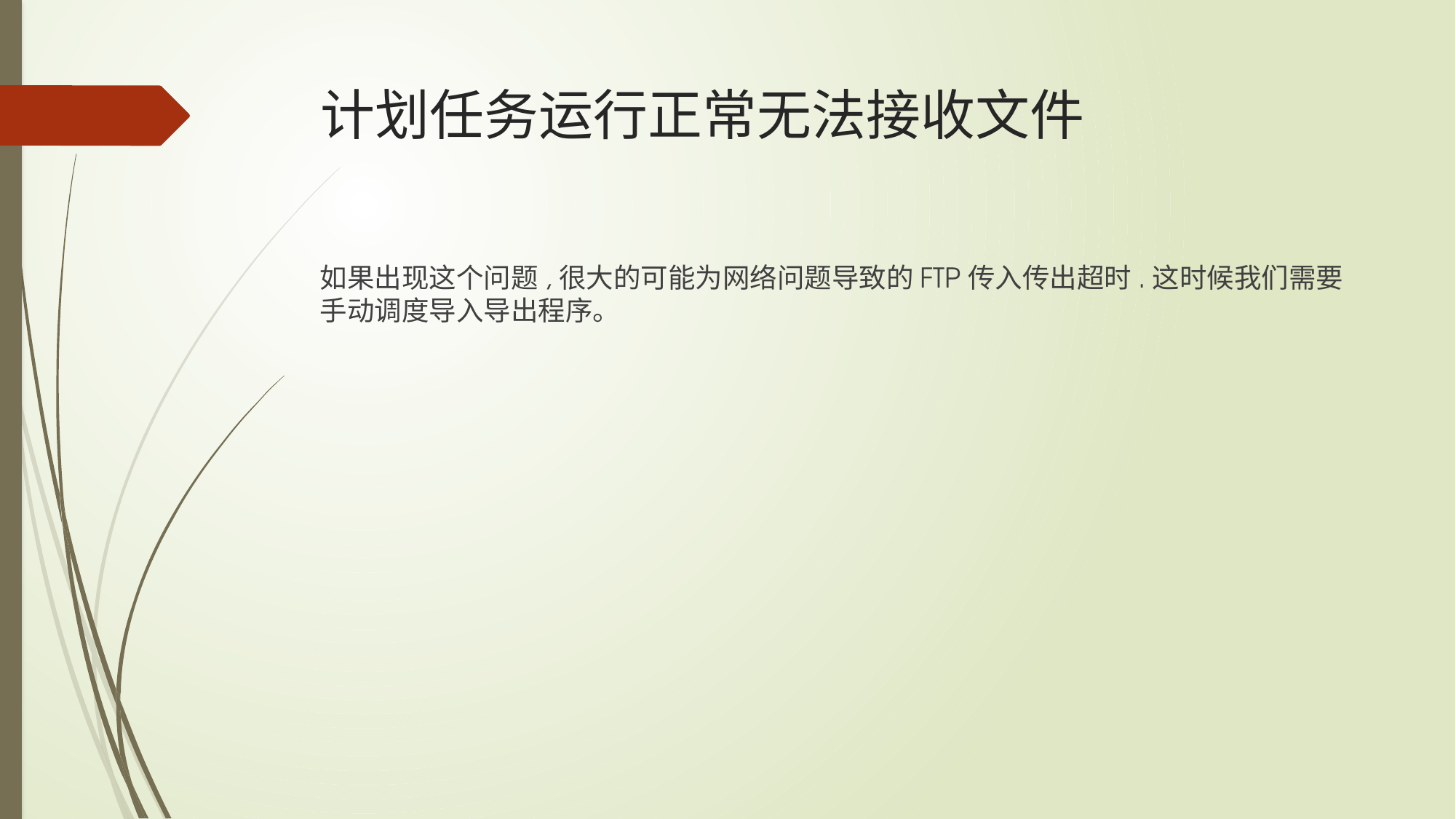

# 计划任务运行正常无法接收文件
如果出现这个问题,很大的可能为网络问题导致的FTP传入传出超时.这时候我们需要手动调度导入导出程序。